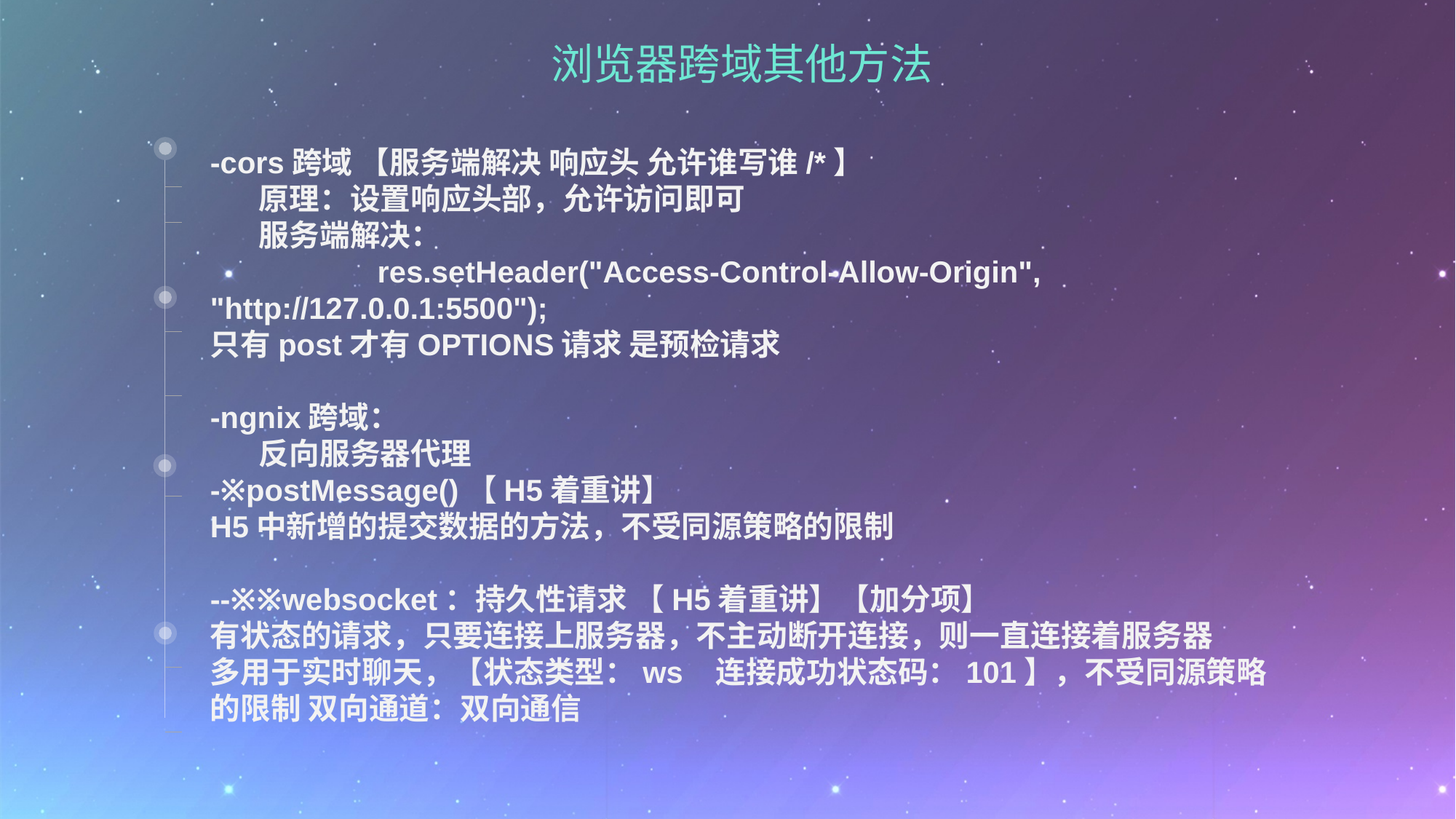

浏览器跨域其他方法

-cors跨域 【服务端解决 响应头 允许谁写谁/*】
      原理：设置响应头部，允许访问即可
      服务端解决：
                    res.setHeader("Access-Control-Allow-Origin", "http://127.0.0.1:5500");
只有post才有OPTIONS请求 是预检请求

-ngnix跨域：
      反向服务器代理
-※postMessage()【H5着重讲】
H5中新增的提交数据的方法，不受同源策略的限制

--※※websocket：持久性请求 【H5着重讲】【加分项】
有状态的请求，只要连接上服务器，不主动断开连接，则一直连接着服务器
多用于实时聊天，【状态类型：ws   连接成功状态码：101】，不受同源策略的限制 双向通道：双向通信